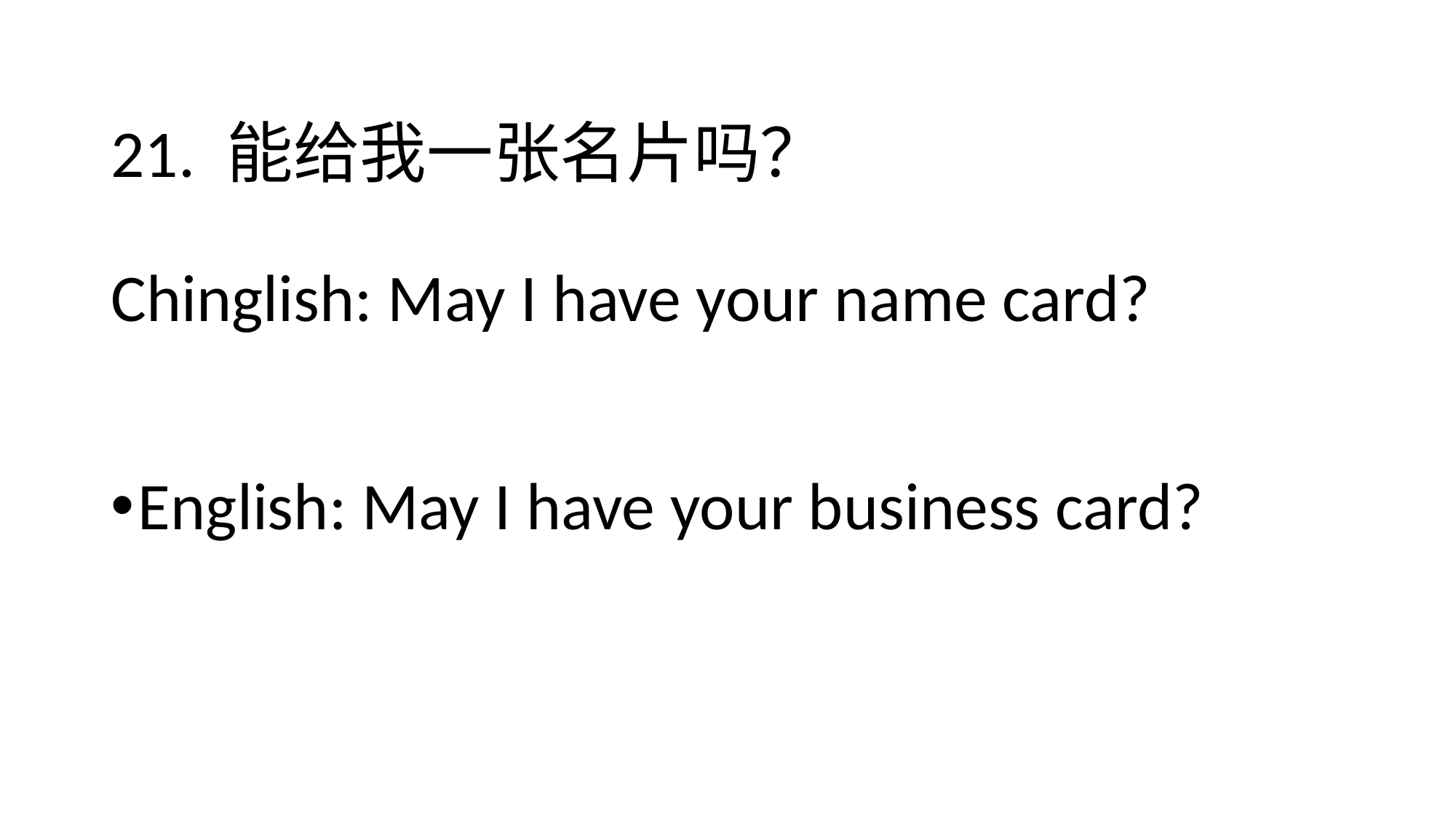

# 21. 能给我一张名片吗？ Chinglish: May I have your name card?
English: May I have your business card?